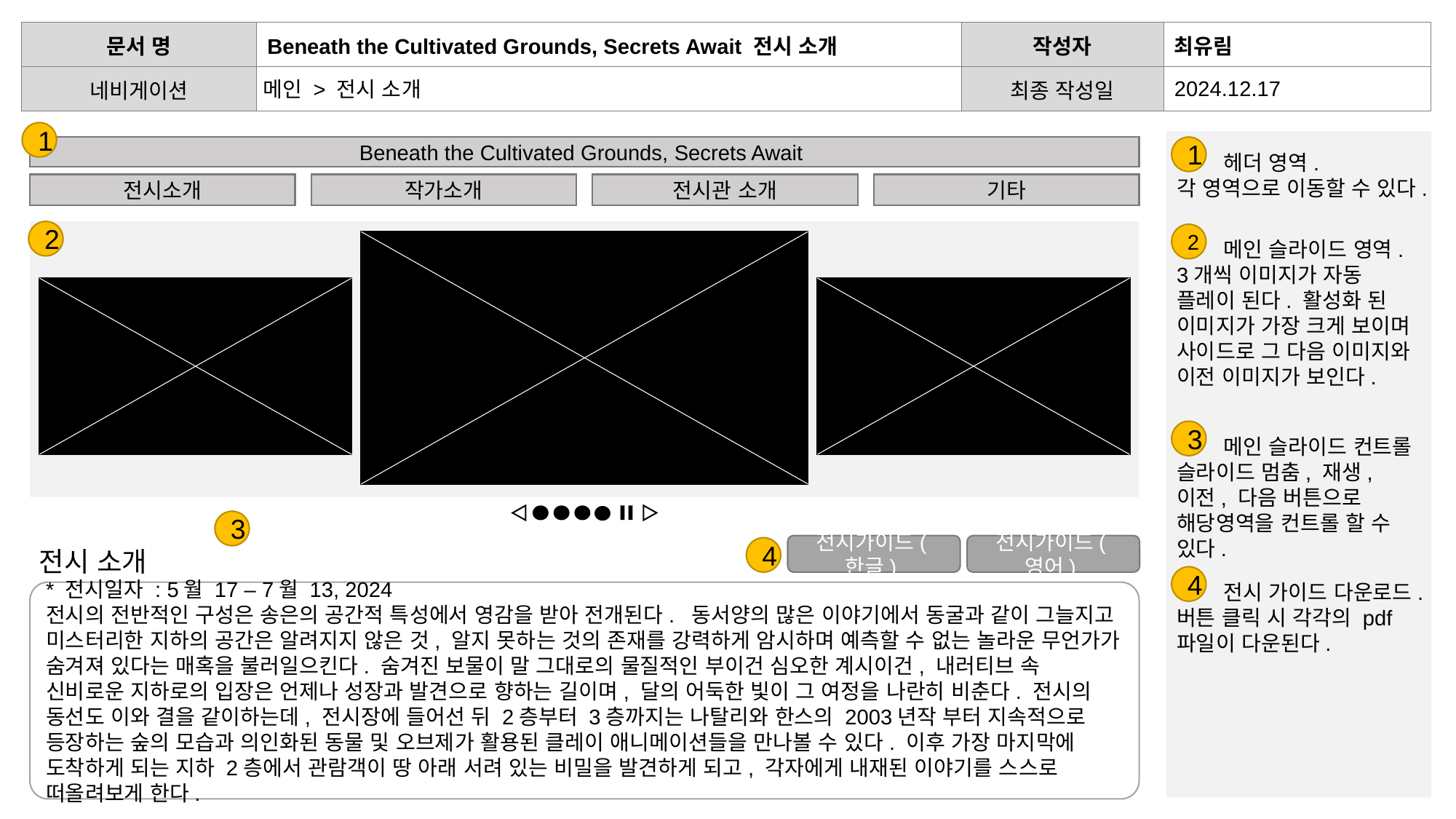

메인 > 전시 소개
1
Beneath the Cultivated Grounds, Secrets Await
작가소개
전시관 소개
기타
전시소개
1
       헤더 영역.
각 영역으로 이동할 수 있다.
2

2
       메인 슬라이드 영역.
3개씩 이미지가 자동 플레이 된다. 활성화 된 이미지가 가장 크게 보이며 사이드로 그 다음 이미지와 이전 이미지가 보인다.

3
       메인 슬라이드 컨트롤
슬라이드 멈춤, 재생, 이전, 다음 버튼으로 해당영역을 컨트롤 할 수 있다.

3
전시가이드(한글)
전시가이드(영어)
4
전시 소개
4
       전시 가이드 다운로드.
버튼 클릭 시 각각의 pdf파일이 다운된다.
* 전시일자 : 5월 17 – 7월 13, 2024
전시의 전반적인 구성은 송은의 공간적 특성에서 영감을 받아 전개된다.  동서양의 많은 이야기에서 동굴과 같이 그늘지고 미스터리한 지하의 공간은 알려지지 않은 것, 알지 못하는 것의 존재를 강력하게 암시하며 예측할 수 없는 놀라운 무언가가 숨겨져 있다는 매혹을 불러일으킨다. 숨겨진 보물이 말 그대로의 물질적인 부이건 심오한 계시이건, 내러티브 속 신비로운 지하로의 입장은 언제나 성장과 발견으로 향하는 길이며, 달의 어둑한 빛이 그 여정을 나란히 비춘다. 전시의 동선도 이와 결을 같이하는데, 전시장에 들어선 뒤 2층부터 3층까지는 나탈리와 한스의 2003년작 부터 지속적으로 등장하는 숲의 모습과 의인화된 동물 및 오브제가 활용된 클레이 애니메이션들을 만나볼 수 있다. 이후 가장 마지막에 도착하게 되는 지하 2층에서 관람객이 땅 아래 서려 있는 비밀을 발견하게 되고, 각자에게 내재된 이야기를 스스로 떠올려보게 한다.